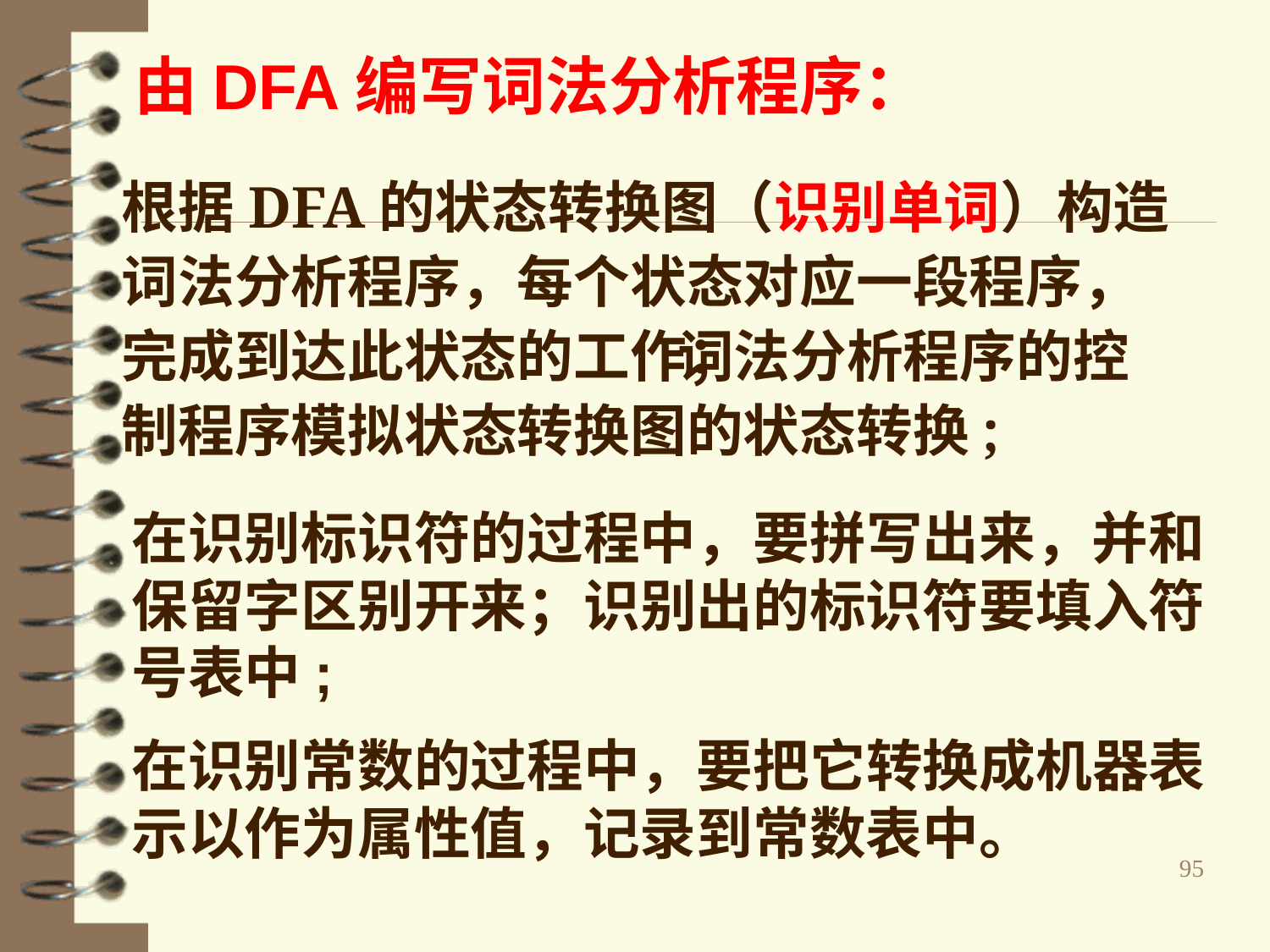

由DFA编写词法分析程序：
根据DFA的状态转换图（识别单词）构造词法分析程序，每个状态对应一段程序，完成到达此状态的工作；

                                          词法分析程序的控制程序模拟状态转换图的状态转换;
在识别标识符的过程中，要拼写出来，并和保留字区别开来；识别出的标识符要填入符号表中;
在识别常数的过程中，要把它转换成机器表示以作为属性值，记录到常数表中。
95